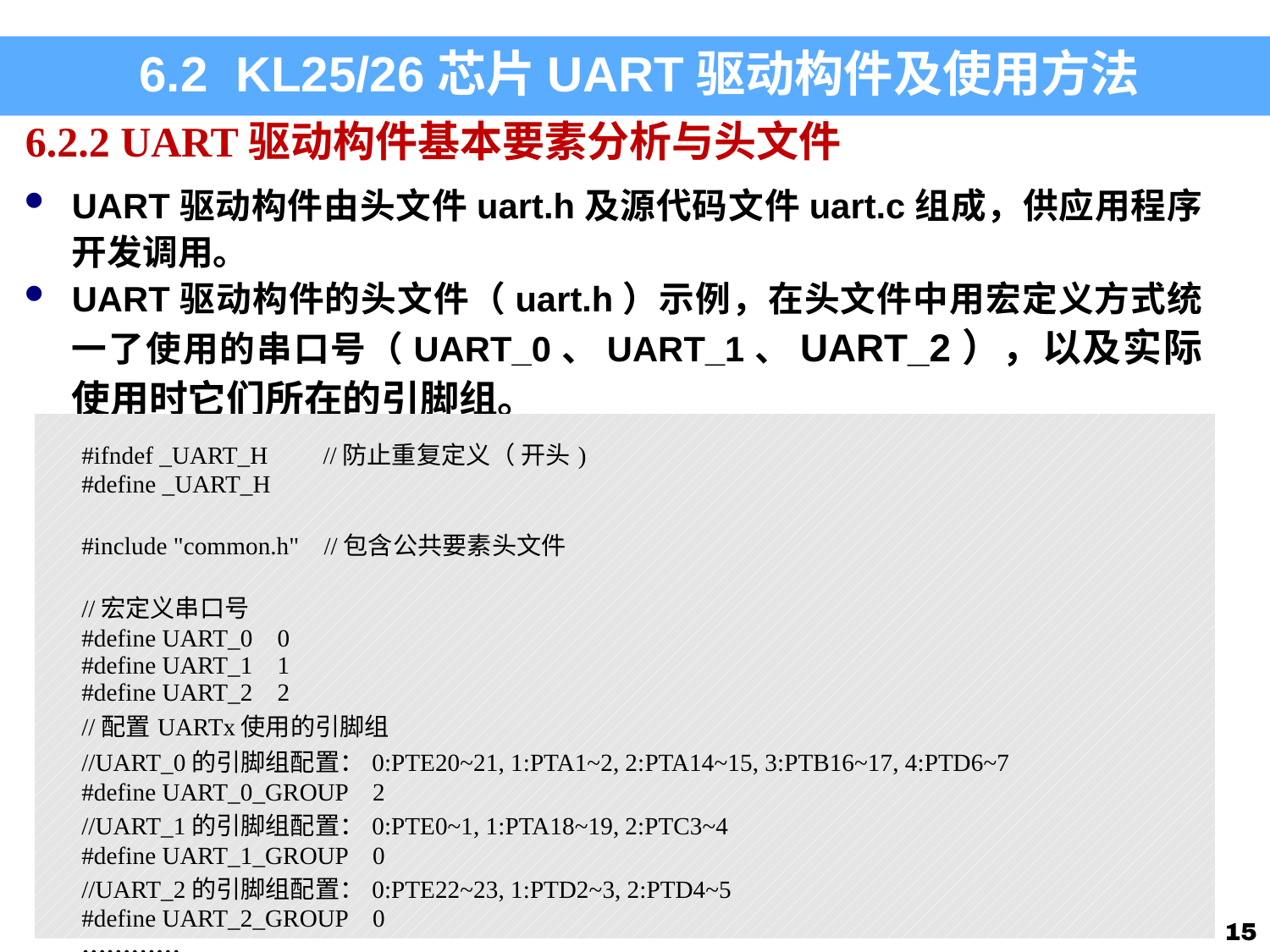

6.2  KL25/26芯片UART驱动构件及使用方法
6.2.2 UART驱动构件基本要素分析与头文件
UART驱动构件由头文件uart.h及源代码文件uart.c组成，供应用程序开发调用。
UART驱动构件的头文件（uart.h）示例，在头文件中用宏定义方式统一了使用的串口号（UART_0、UART_1、UART_2），以及实际使用时它们所在的引脚组。
| #ifndef \_UART\_H //防止重复定义（ 开头) #define \_UART\_H #include "common.h" //包含公共要素头文件 //宏定义串口号 #define UART\_0 0 #define UART\_1 1 #define UART\_2 2 //配置UARTx使用的引脚组 //UART\_0的引脚组配置：0:PTE20~21, 1:PTA1~2, 2:PTA14~15, 3:PTB16~17, 4:PTD6~7 #define UART\_0\_GROUP 2 //UART\_1的引脚组配置：0:PTE0~1, 1:PTA18~19, 2:PTC3~4 #define UART\_1\_GROUP 0 //UART\_2的引脚组配置：0:PTE22~23, 1:PTD2~3, 2:PTD4~5 #define UART\_2\_GROUP 0 ………… |
| --- |
15